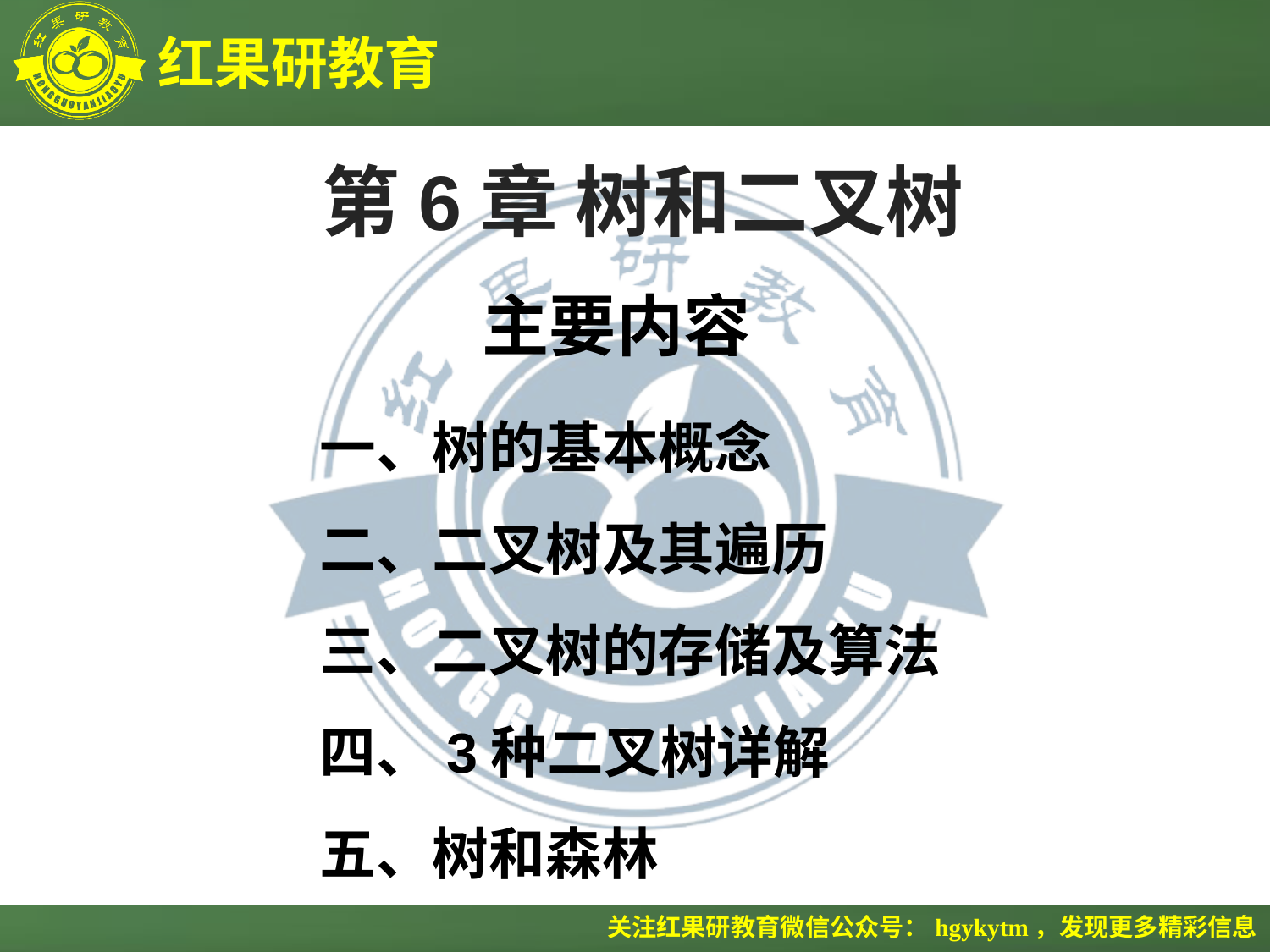

第6章 树和二叉树
主要内容
一、树的基本概念
二、二叉树及其遍历
三、二叉树的存储及算法
四、3种二叉树详解
五、树和森林